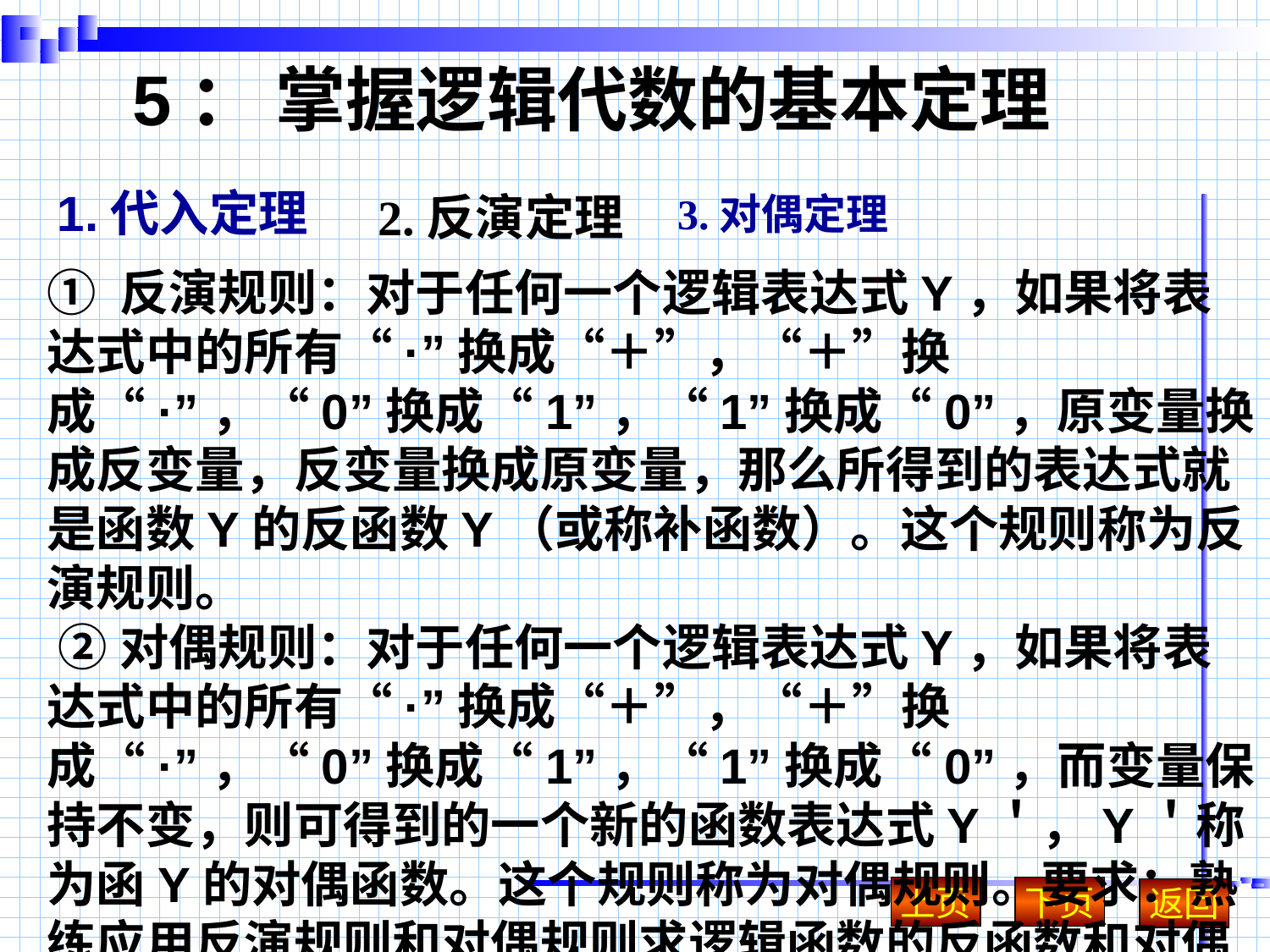

5： 掌握逻辑代数的基本定理
# 2.反演定理
3.对偶定理
1.代入定理
① 反演规则：对于任何一个逻辑表达式Y，如果将表达式中的所有“·”换成“＋”，“＋”换成“·”，“0”换成“1”，“1”换成“0”，原变量换成反变量，反变量换成原变量，那么所得到的表达式就是函数Y的反函数Y（或称补函数）。这个规则称为反演规则。
 ②对偶规则：对于任何一个逻辑表达式Y，如果将表达式中的所有“·”换成“＋”，“＋”换成“·”，“0”换成“1”，“1”换成“0”，而变量保持不变，则可得到的一个新的函数表达式Y＇，Y＇称为函Y的对偶函数。这个规则称为对偶规则。要求：熟练应用反演规则和对偶规则求逻辑函数的反函数和对偶函数。

上页
下页
返回